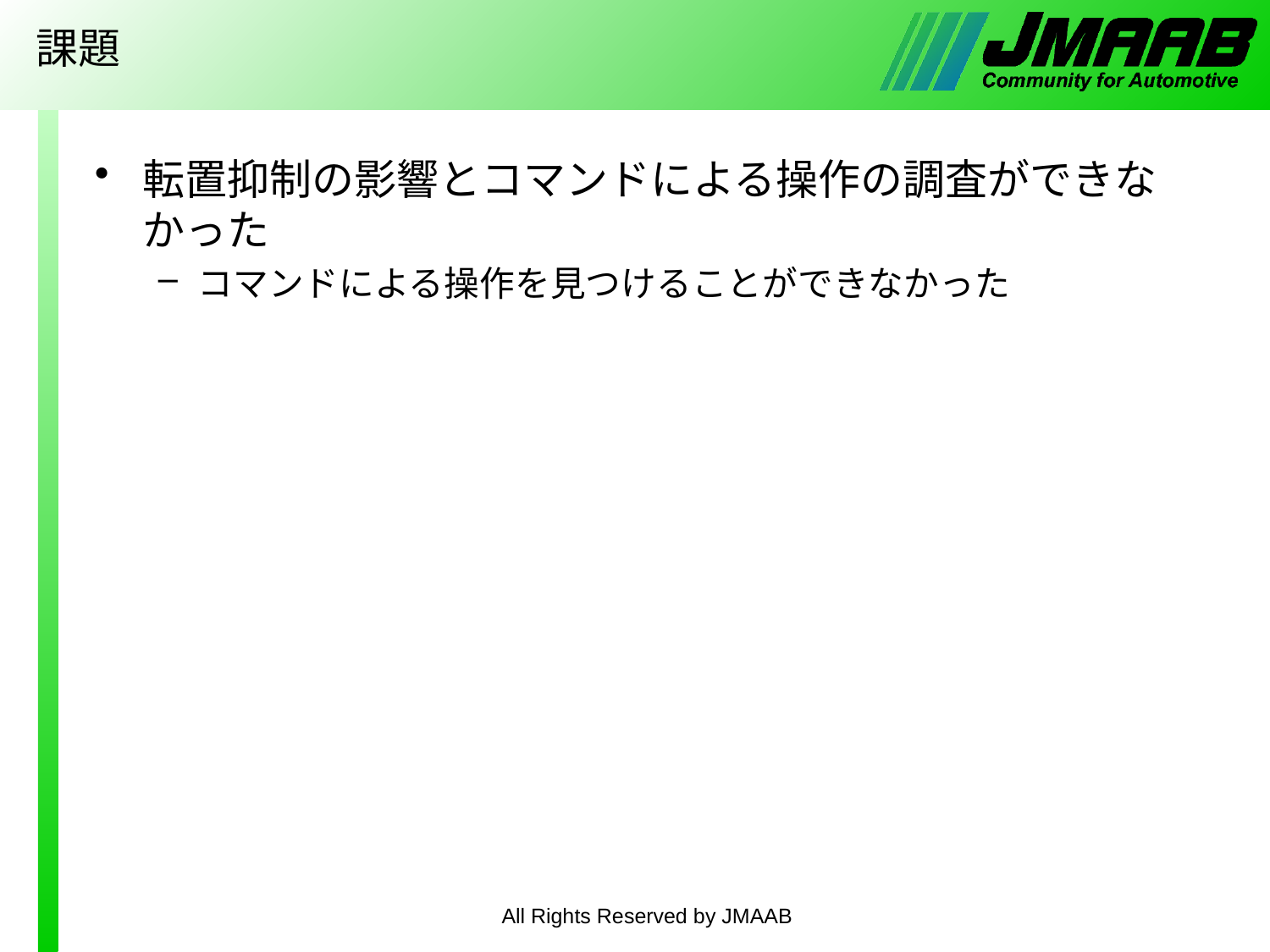

# 課題
転置抑制の影響とコマンドによる操作の調査ができなかった
コマンドによる操作を見つけることができなかった